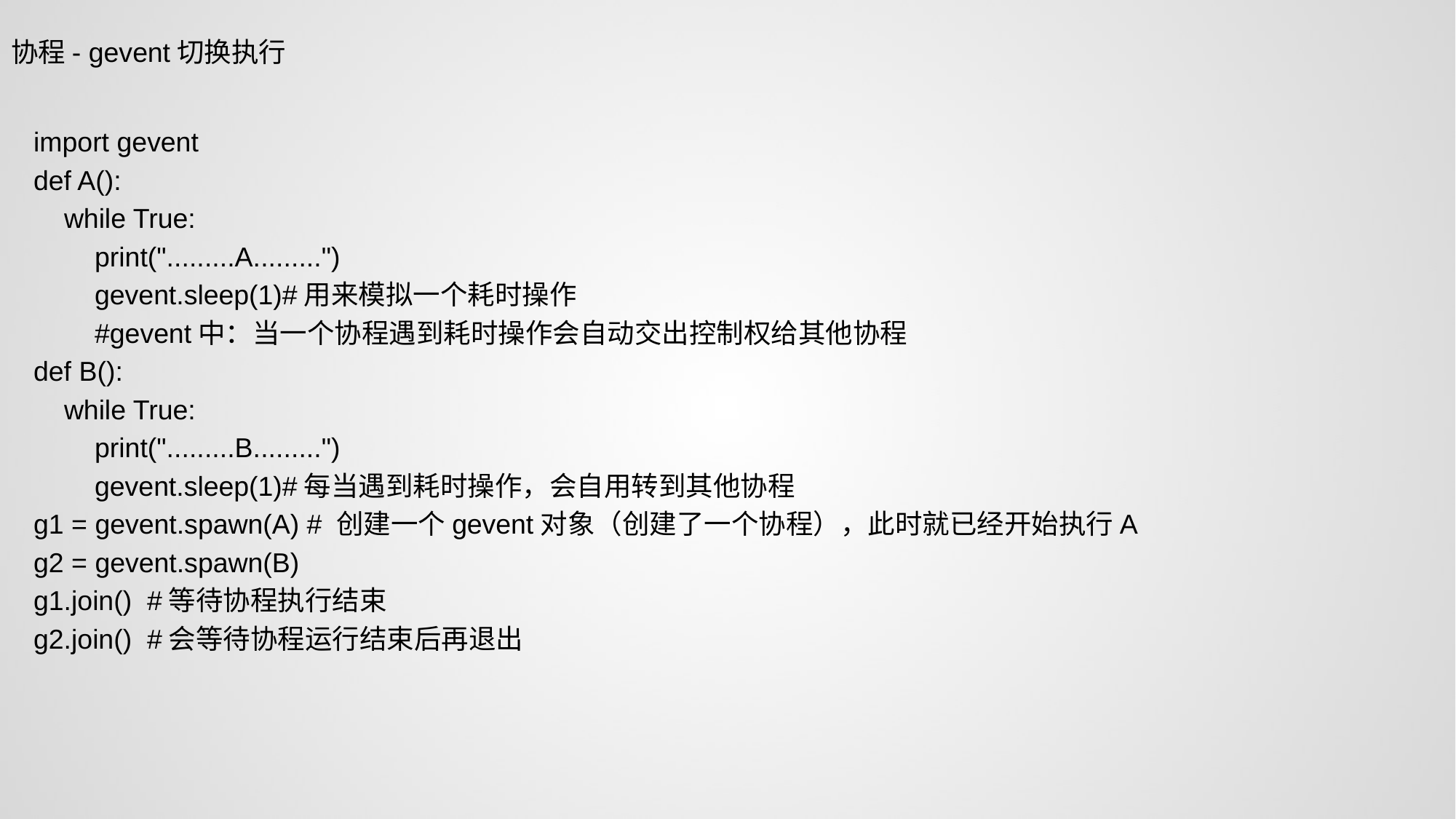

协程- gevent切换执⾏
import gevent
def A():
    while True:
        print(".........A.........")
        gevent.sleep(1)#用来模拟一个耗时操作
        #gevent中：当一个协程遇到耗时操作会自动交出控制权给其他协程
def B():
    while True:
        print(".........B.........")
        gevent.sleep(1)#每当遇到耗时操作，会自用转到其他协程
g1 = gevent.spawn(A) # 创建一个gevent对象（创建了一个协程），此时就已经开始执行A
g2 = gevent.spawn(B)
g1.join()  #等待协程执行结束
g2.join()  #会等待协程运行结束后再退出